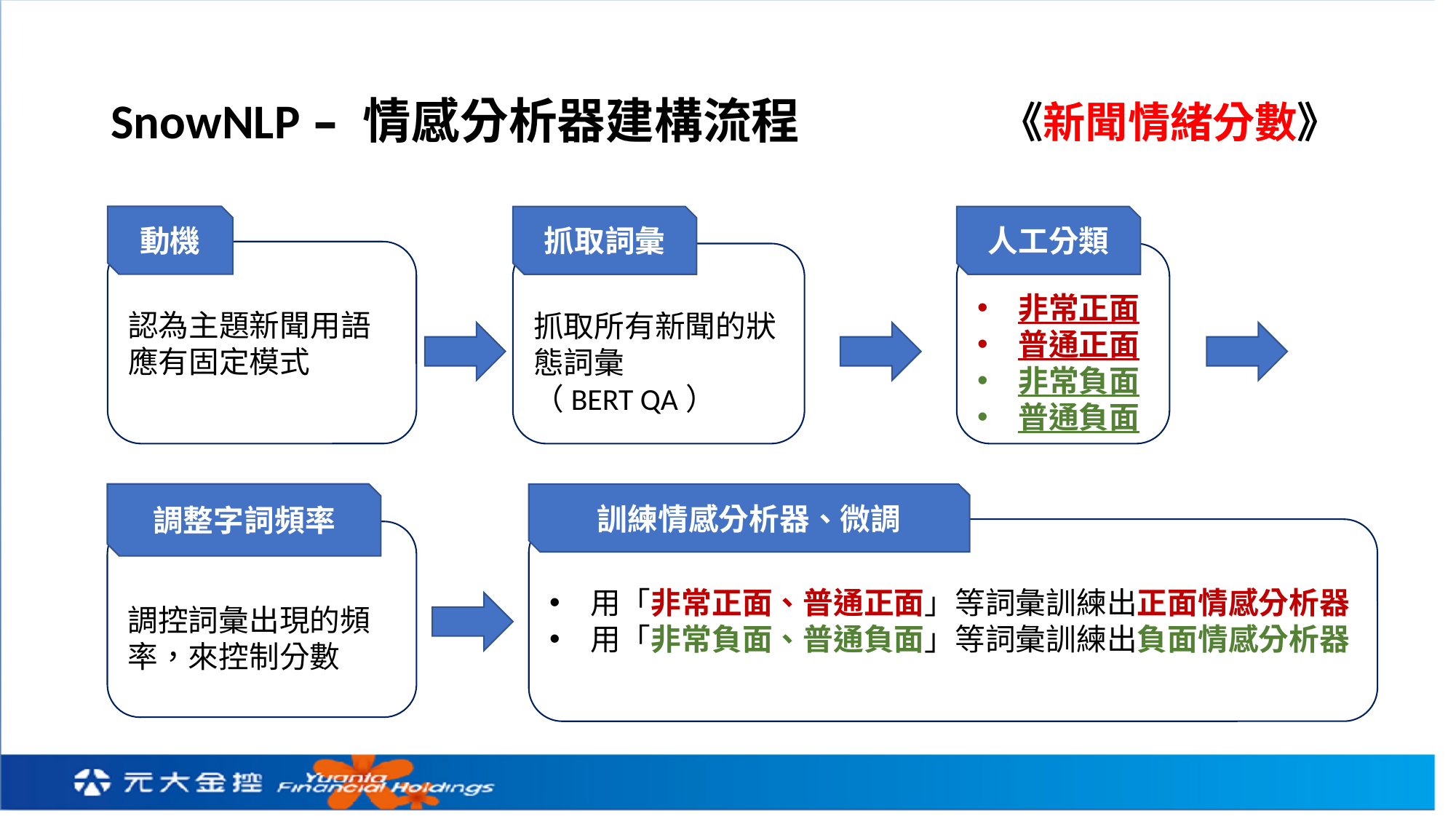

# SnowNLP – 情感分析器建構流程
《新聞情緒分數》
動機
認為主題新聞用語應有固定模式
抓取詞彙
人工分類

抓取所有新聞的狀態詞彙
（BERT QA）

非常正面
普通正面
非常負面
普通負面

調整字詞頻率

調控詞彙出現的頻率，來控制分數
訓練情感分析器、微調
用「非常正面、普通正面」等詞彙訓練出正面情感分析器
用「非常負面、普通負面」等詞彙訓練出負面情感分析器